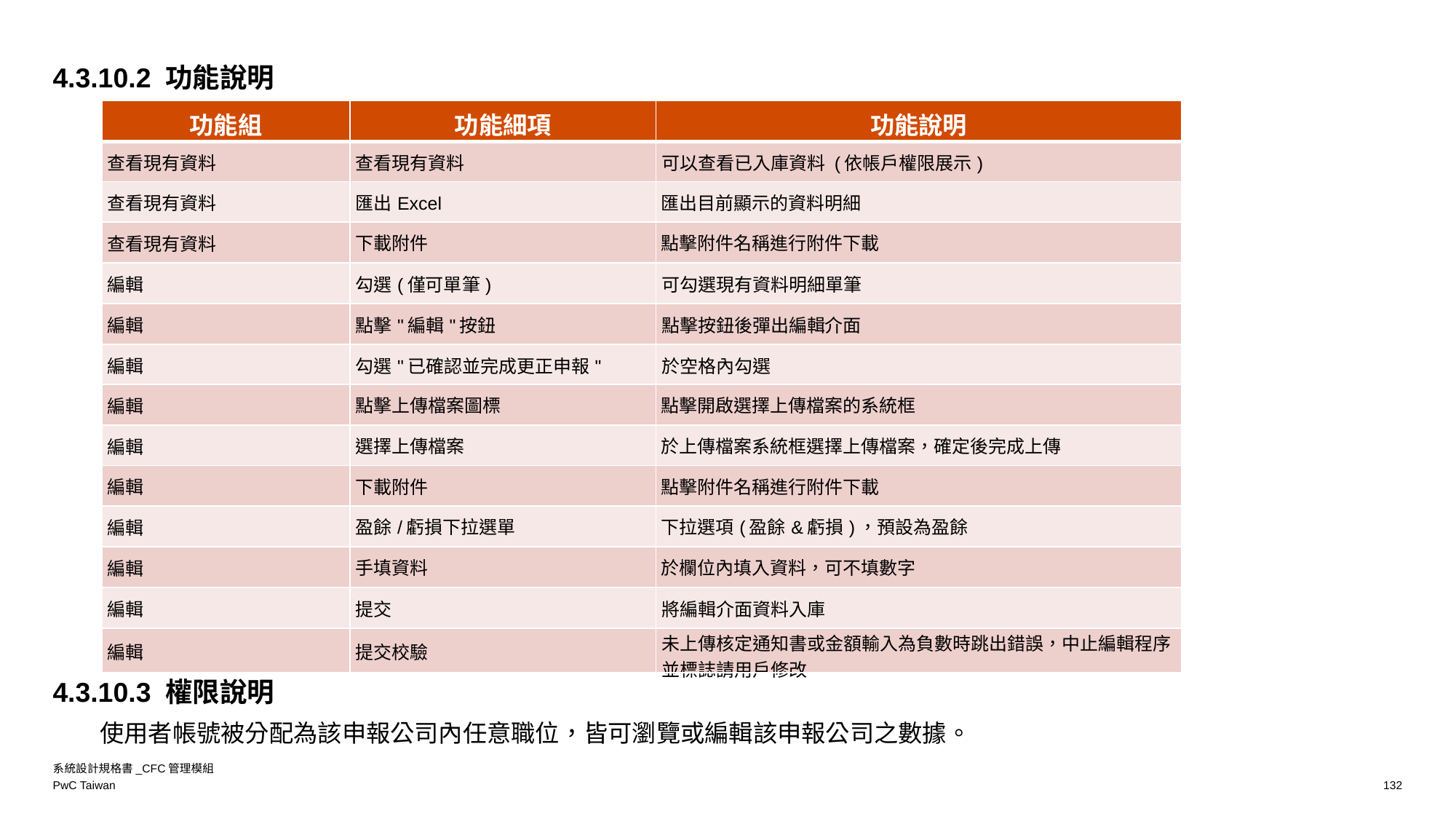

4.3.10.2 功能說明
| 功能組 | 功能細項 | 功能說明 |
| --- | --- | --- |
| 查看現有資料 | 查看現有資料 | 可以查看已入庫資料 (依帳戶權限展示) |
| 查看現有資料 | 匯出Excel | 匯出目前顯示的資料明細 |
| 查看現有資料 | 下載附件 | 點擊附件名稱進行附件下載 |
| 編輯 | 勾選(僅可單筆) | 可勾選現有資料明細單筆 |
| 編輯 | 點擊"編輯"按鈕 | 點擊按鈕後彈出編輯介面 |
| 編輯 | 勾選"已確認並完成更正申報" | 於空格內勾選 |
| 編輯 | 點擊上傳檔案圖標 | 點擊開啟選擇上傳檔案的系統框 |
| 編輯 | 選擇上傳檔案 | 於上傳檔案系統框選擇上傳檔案，確定後完成上傳 |
| 編輯 | 下載附件 | 點擊附件名稱進行附件下載 |
| 編輯 | 盈餘/虧損下拉選單 | 下拉選項(盈餘&虧損)，預設為盈餘 |
| 編輯 | 手填資料 | 於欄位內填入資料，可不填數字 |
| 編輯 | 提交 | 將編輯介面資料入庫 |
| 編輯 | 提交校驗 | 未上傳核定通知書或金額輸入為負數時跳出錯誤，中止編輯程序並標誌請用戶修改 |
4.3.10.3 權限說明
使用者帳號被分配為該申報公司內任意職位，皆可瀏覽或編輯該申報公司之數據。
系統設計規格書_CFC管理模組
132